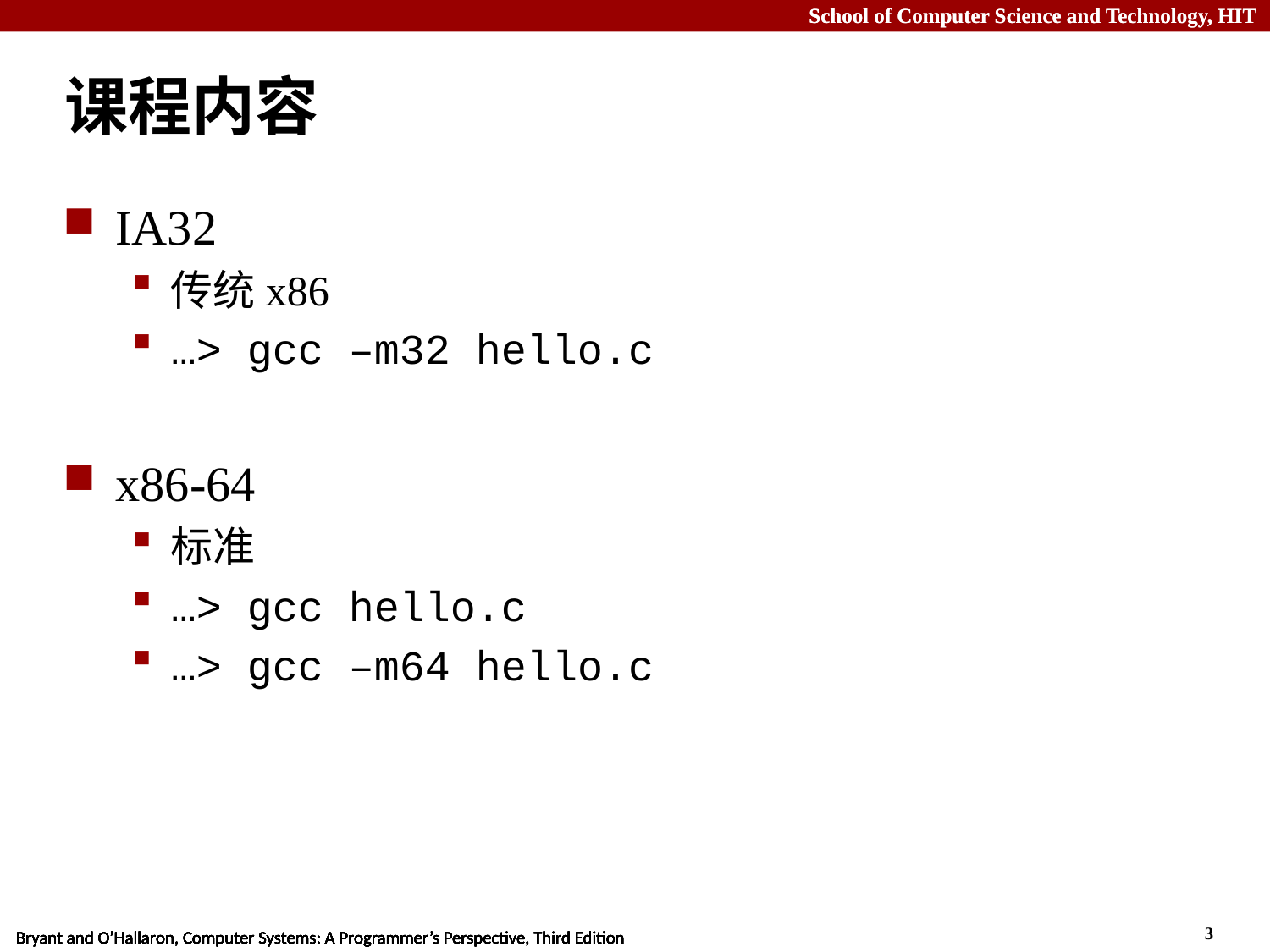

# 课程内容
IA32
传统x86
…> gcc –m32 hello.c

x86-64
标准
…> gcc hello.c
…> gcc –m64 hello.c